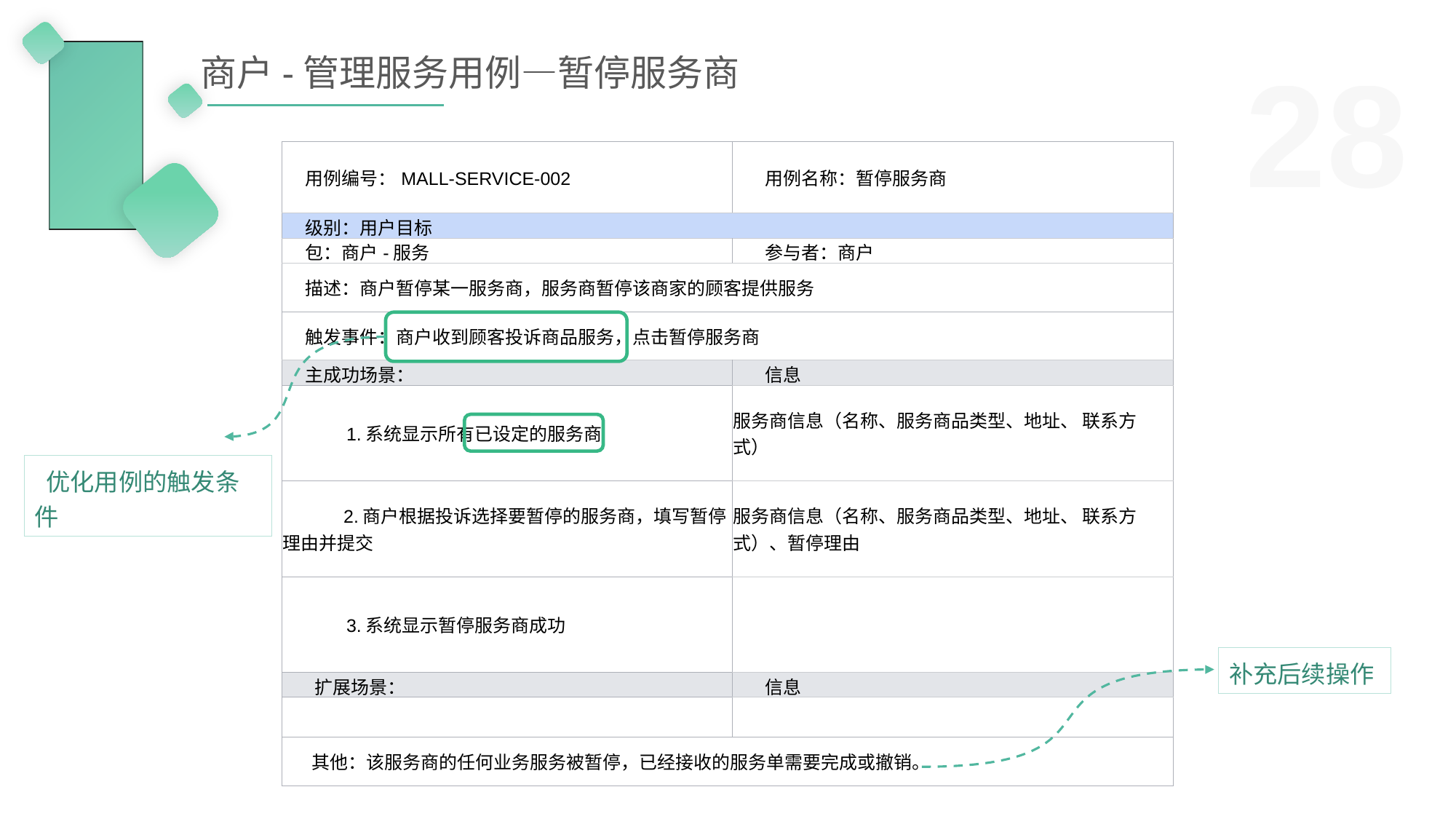

商户-管理服务用例—暂停服务商
| 用例编号：MALL-SERVICE-002 | 用例名称：暂停服务商 |
| --- | --- |
| 级别：用户目标 |  |
| 包：商户-服务 | 参与者：商户 |
| 描述：商户暂停某一服务商，服务商暂停该商家的顾客提供服务 |  |
| 触发事件：商户收到顾客投诉商品服务，点击暂停服务商 |  |
| 主成功场景： | 信息 |
| 1.系统显示所有已设定的服务商 | 服务商信息（名称、服务商品类型、地址、 联系方式） |
| 2.商户根据投诉选择要暂停的服务商，填写暂停理由并提交 | 服务商信息（名称、服务商品类型、地址、 联系方式）、暂停理由 |
| 3.系统显示暂停服务商成功 |  |
| 扩展场景： | 信息 |
|  |  |
| 其他：该服务商的任何业务服务被暂停，已经接收的服务单需要完成或撤销。 |  |

 优化用例的触发条件
补充后续操作